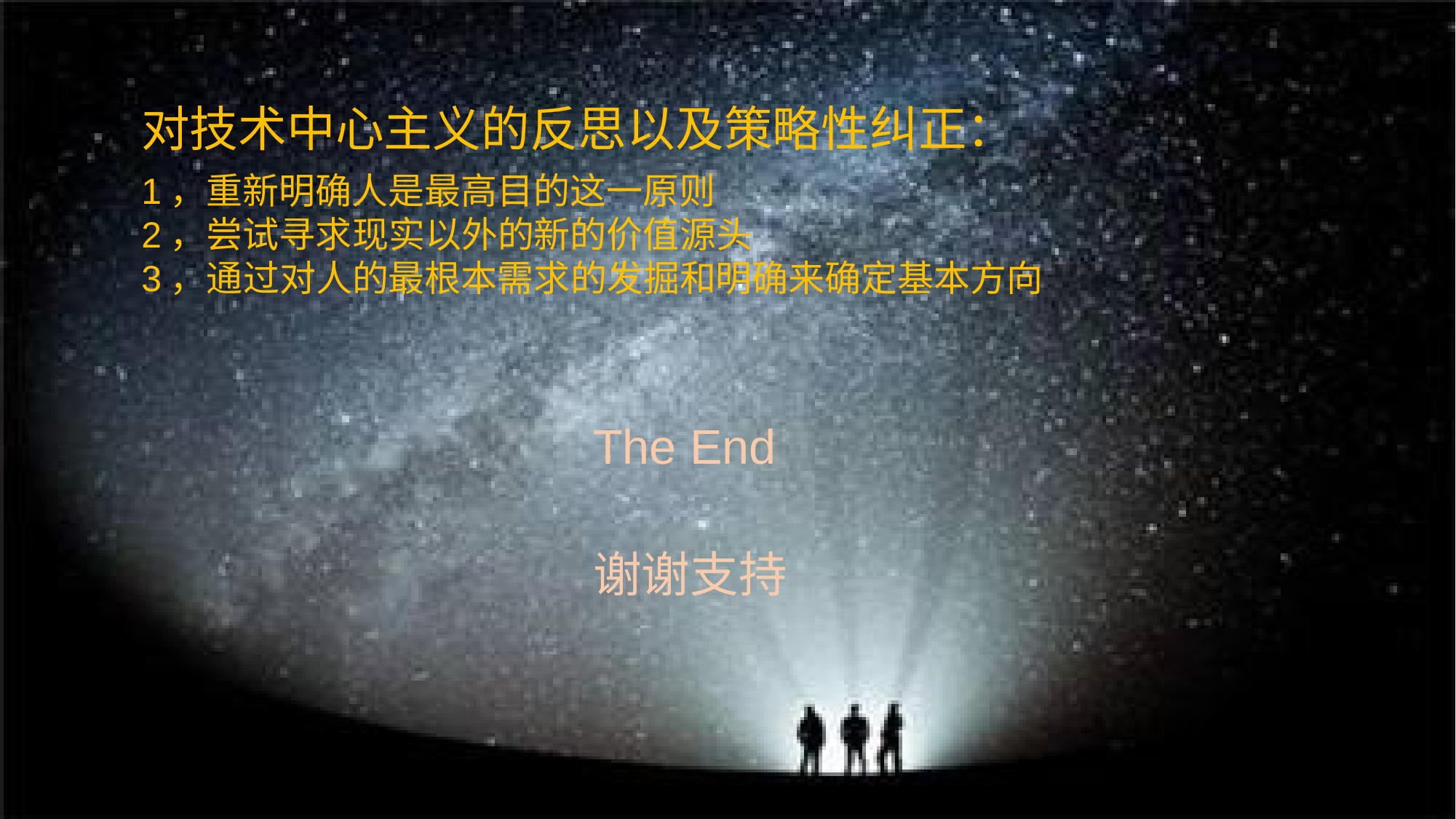

对技术中心主义的反思以及策略性纠正：
1，重新明确人是最高目的这一原则
2，尝试寻求现实以外的新的价值源头
3，通过对人的最根本需求的发掘和明确来确定基本方向
The End
谢谢支持